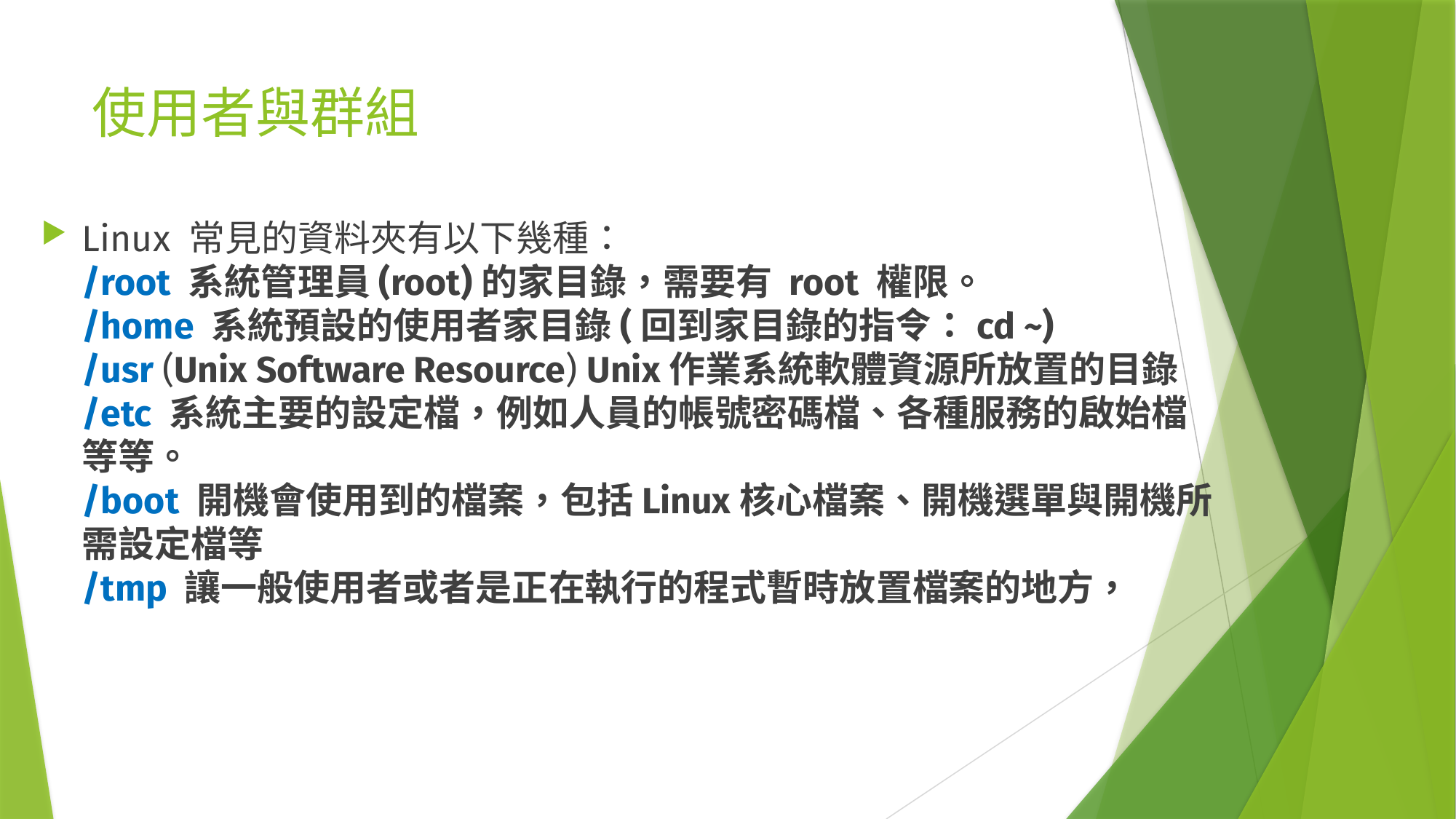

# 使用者與群組
Linux 常見的資料夾有以下幾種：
/root 系統管理員(root)的家目錄，需要有 root 權限。
/home 系統預設的使用者家目錄(回到家目錄的指令：cd ~)
/usr (Unix Software Resource) Unix作業系統軟體資源所放置的目錄
/etc 系統主要的設定檔，例如人員的帳號密碼檔、各種服務的啟始檔等等。
/boot 開機會使用到的檔案，包括Linux核心檔案、開機選單與開機所需設定檔等
/tmp 讓一般使用者或者是正在執行的程式暫時放置檔案的地方，